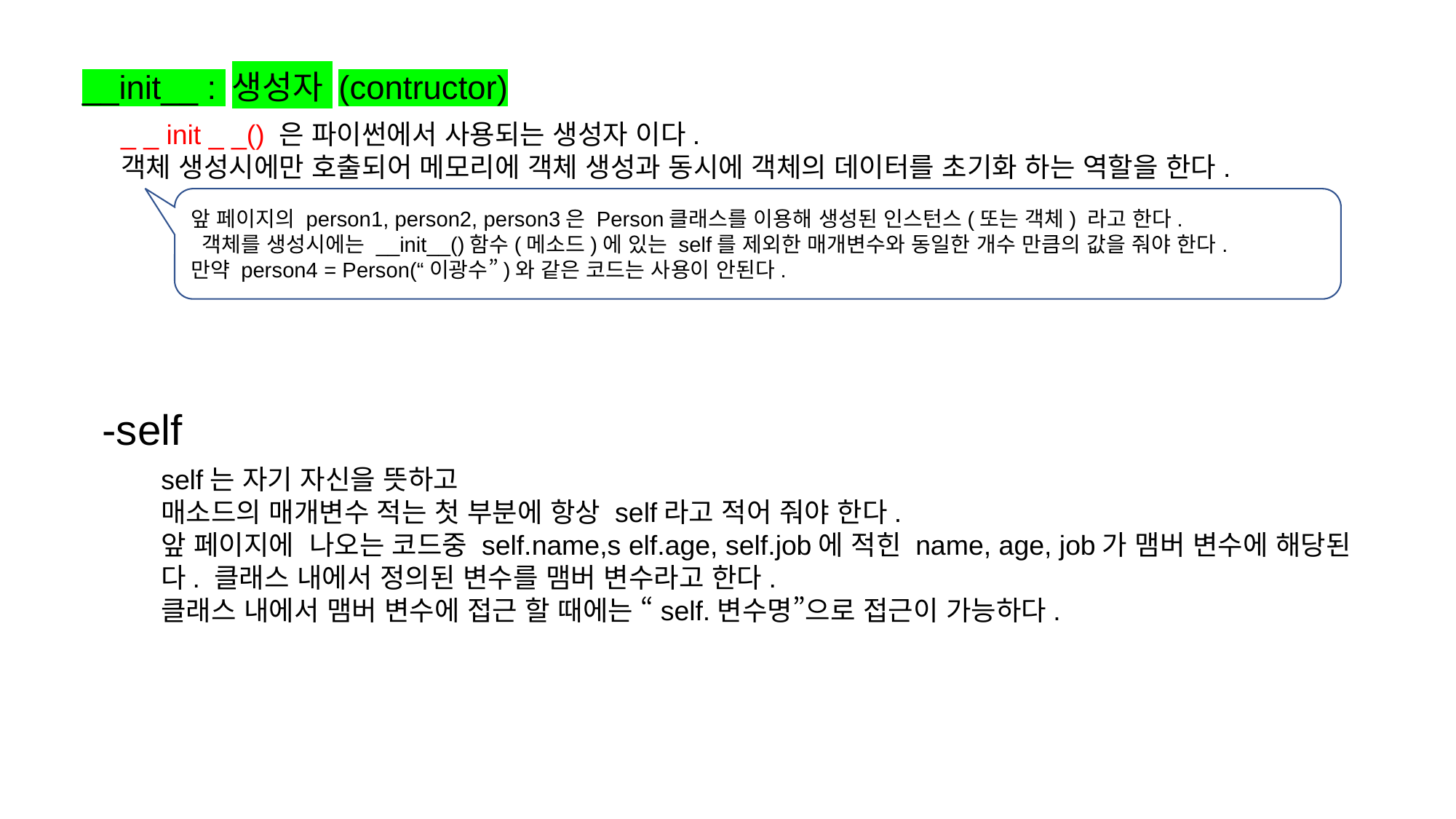

__init__ : 생성자 (contructor)
_ _ init _ _() 은 파이썬에서 사용되는 생성자 이다.
객체 생성시에만 호출되어 메모리에 객체 생성과 동시에 객체의 데이터를 초기화 하는 역할을 한다.

앞 페이지의 person1, person2, person3은 Person클래스를 이용해 생성된 인스턴스(또는 객체) 라고 한다.
 객체를 생성시에는 __init__()함수(메소드)에 있는 self를 제외한 매개변수와 동일한 개수 만큼의 값을 줘야 한다.
만약 person4 = Person(“이광수”)와 같은 코드는 사용이 안된다.
-self
self는 자기 자신을 뜻하고
매소드의 매개변수 적는 첫 부분에 항상 self라고 적어 줘야 한다.
앞 페이지에  나오는 코드중 self.name,s elf.age, self.job에 적힌 name, age, job가 맴버 변수에 해당된다. 클래스 내에서 정의된 변수를 맴버 변수라고 한다.
클래스 내에서 맴버 변수에 접근 할 때에는 “self.변수명”으로 접근이 가능하다.